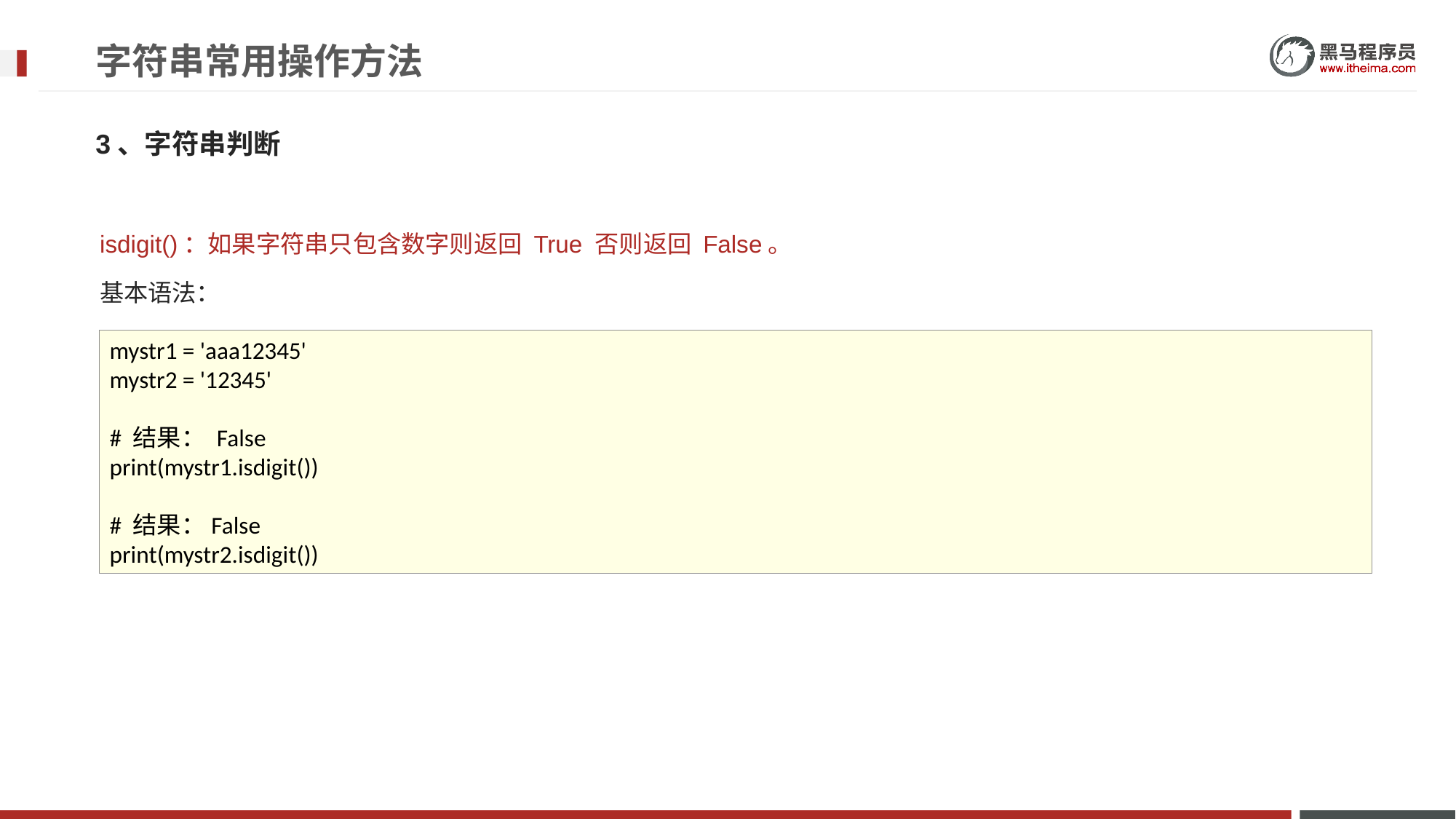

# 字符串常用操作方法
3、字符串判断
isdigit()：如果字符串只包含数字则返回 True 否则返回 False。
基本语法：
mystr1 = 'aaa12345'
mystr2 = '12345'

# 结果： False
print(mystr1.isdigit())

# 结果：False
print(mystr2.isdigit())